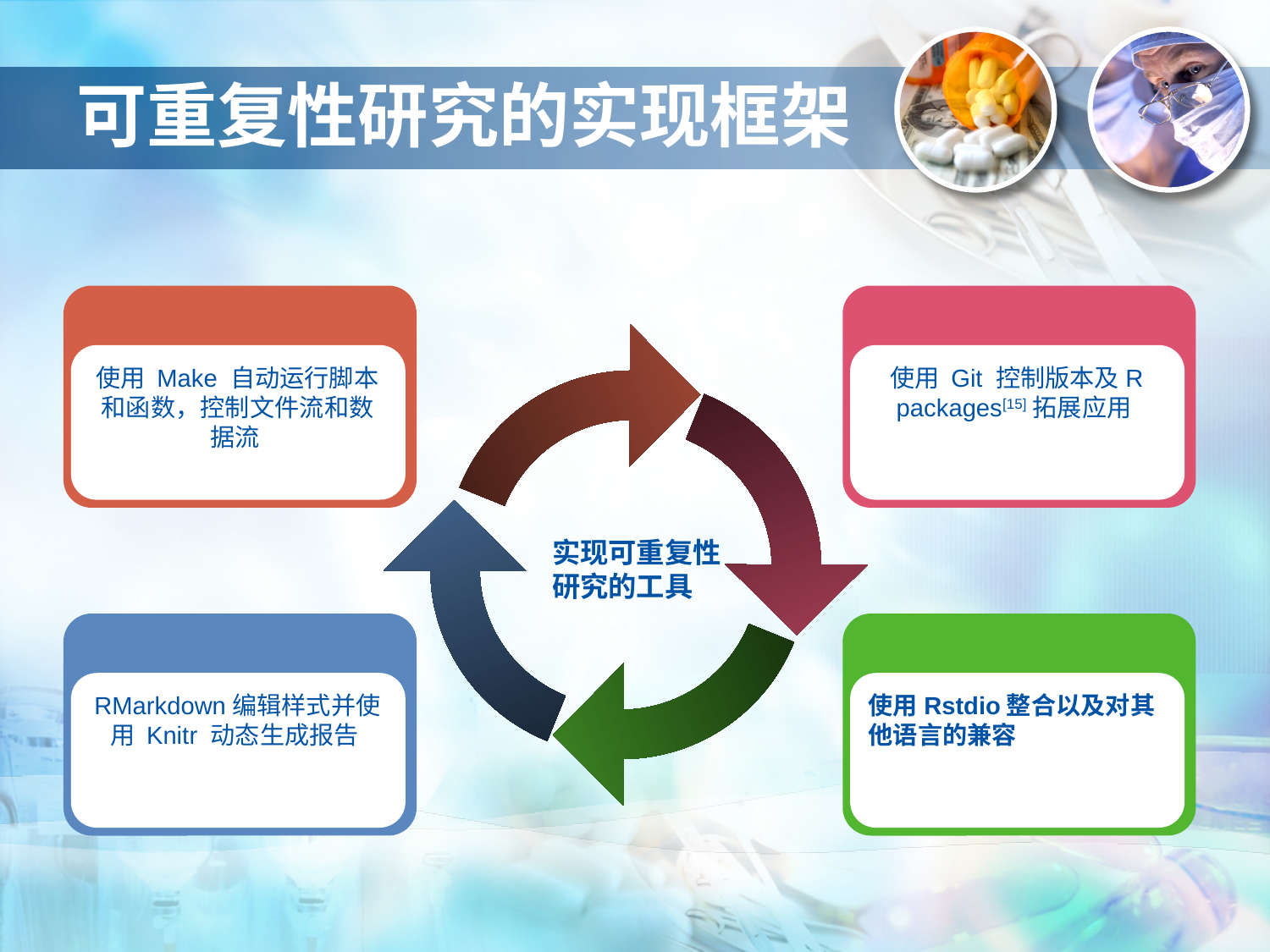

# 可重复性研究的实现框架

使用 Make 自动运行脚本和函数，控制文件流和数据流
使用 Git 控制版本及R packages[15]拓展应用

实现可重复性
研究的工具

RMarkdown编辑样式并使用 Knitr 动态生成报告
使用Rstdio整合以及对其他语言的兼容